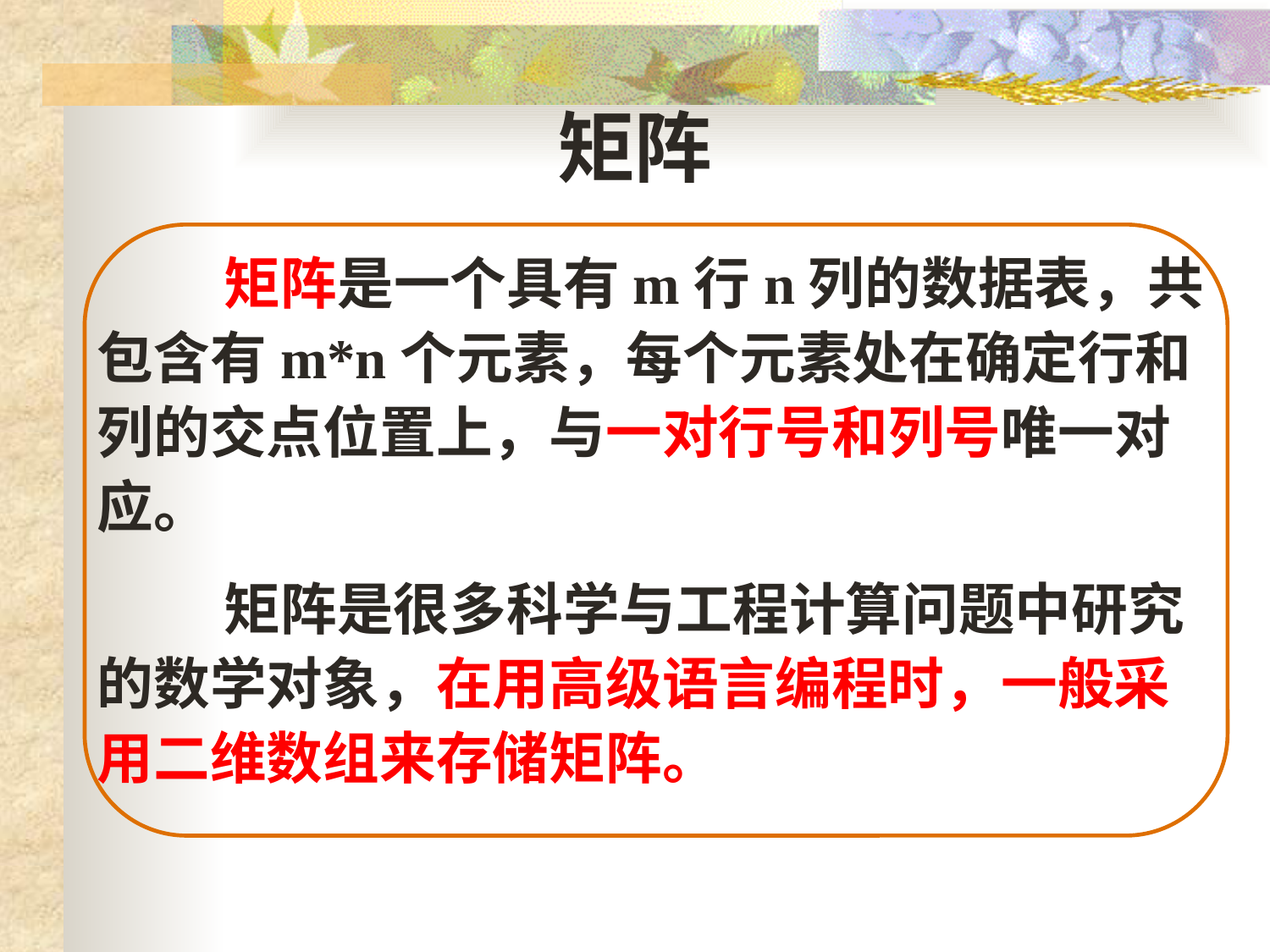

矩阵

	矩阵是一个具有m行n列的数据表，共包含有m*n个元素，每个元素处在确定行和列的交点位置上，与一对行号和列号唯一对应。
	矩阵是很多科学与工程计算问题中研究的数学对象，在用高级语言编程时，一般采用二维数组来存储矩阵。